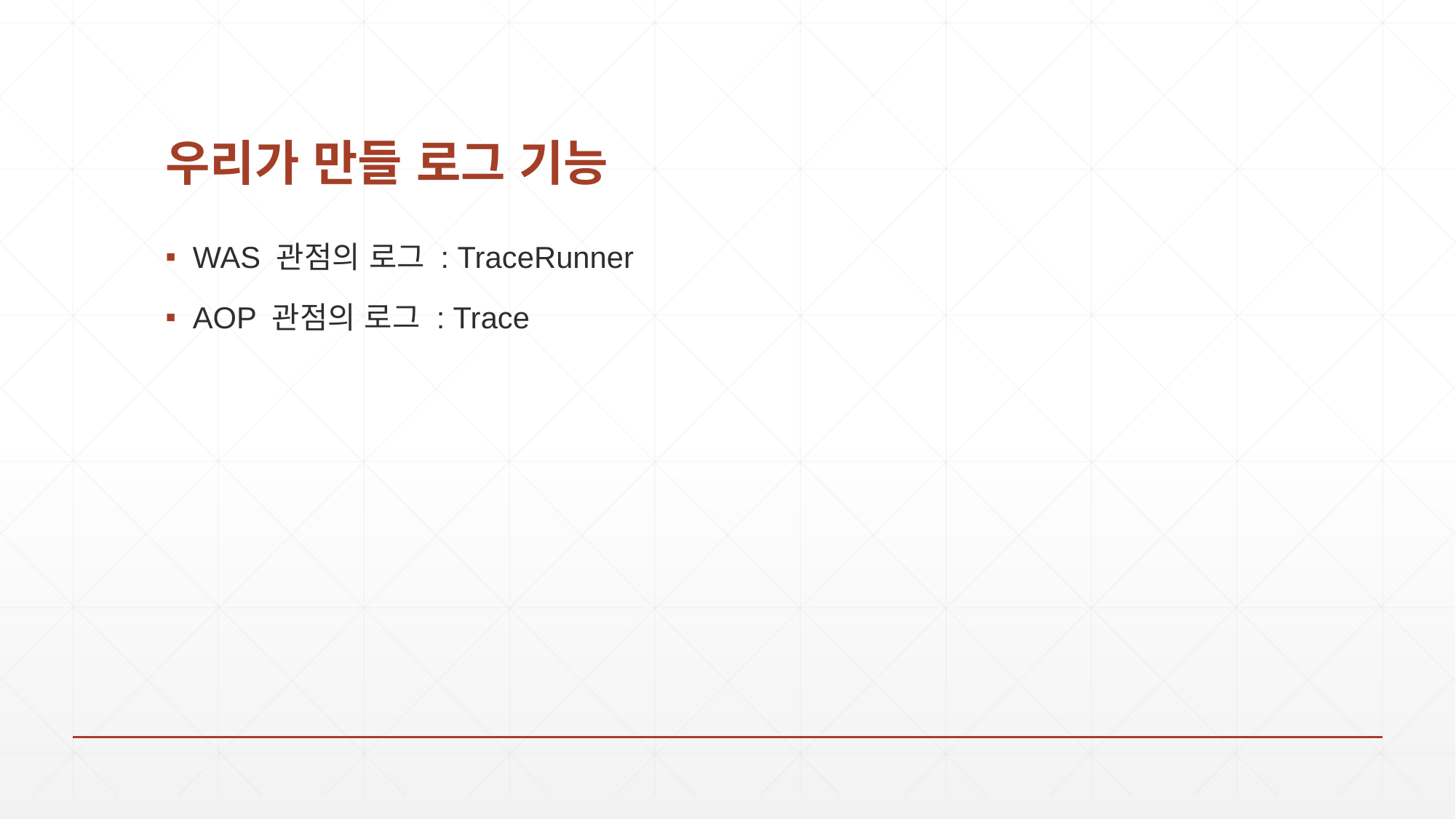

# 우리가 만들 로그 기능
WAS 관점의 로그 : TraceRunner
AOP 관점의 로그 : Trace